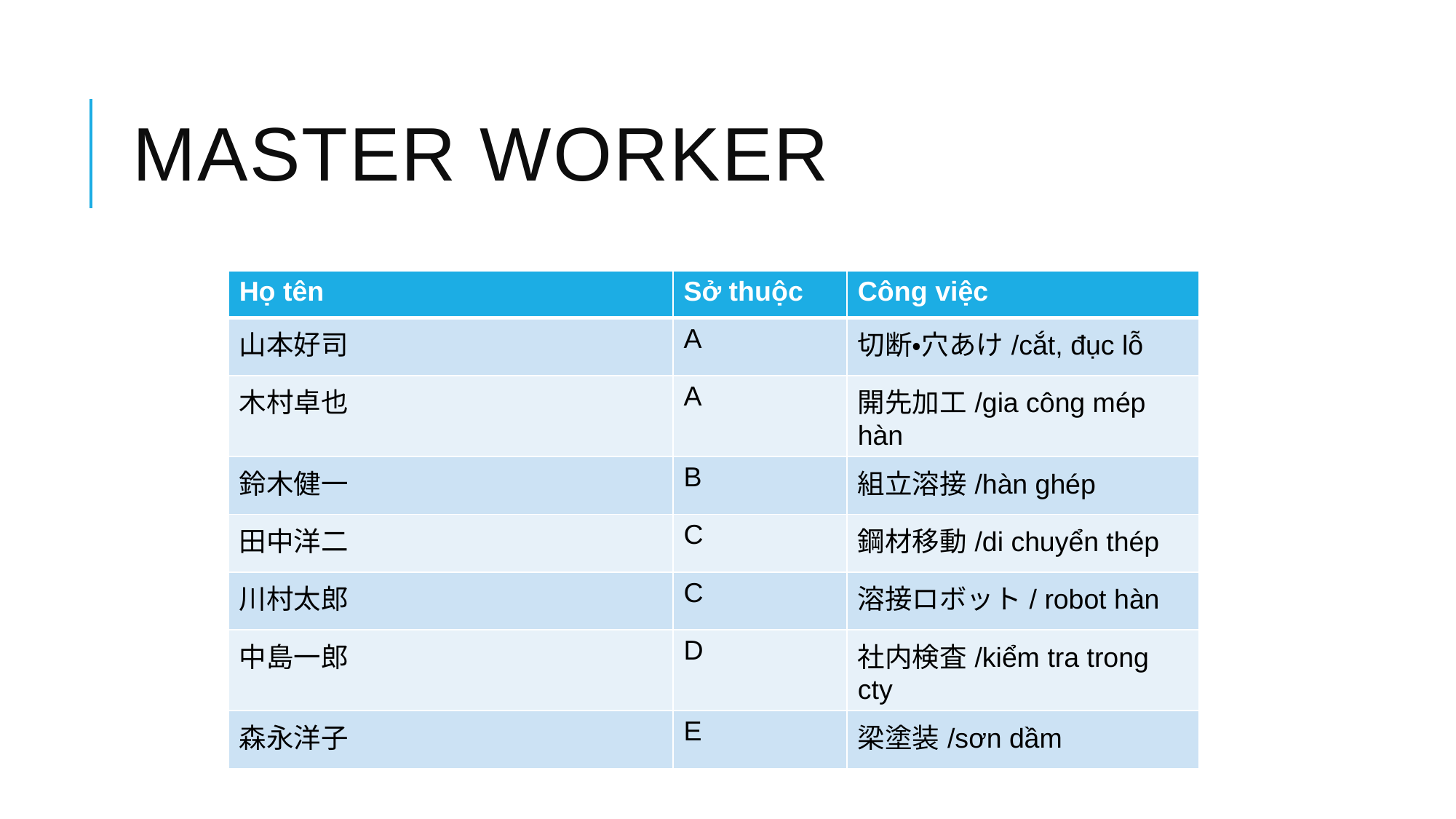

# Master worker
| Họ tên | Sở thuộc | Công việc |
| --- | --- | --- |
| 山本好司 | A | 切断・穴あけ/cắt, đục lỗ |
| 木村卓也 | A | 開先加工/gia công mép hàn |
| 鈴木健一 | B | 組立溶接/hàn ghép |
| 田中洋二 | C | 鋼材移動/di chuyển thép |
| 川村太郎 | C | 溶接ロボット/ robot hàn |
| 中島一郎 | D | 社内検査/kiểm tra trong cty |
| 森永洋子 | E | 梁塗装/sơn dầm |